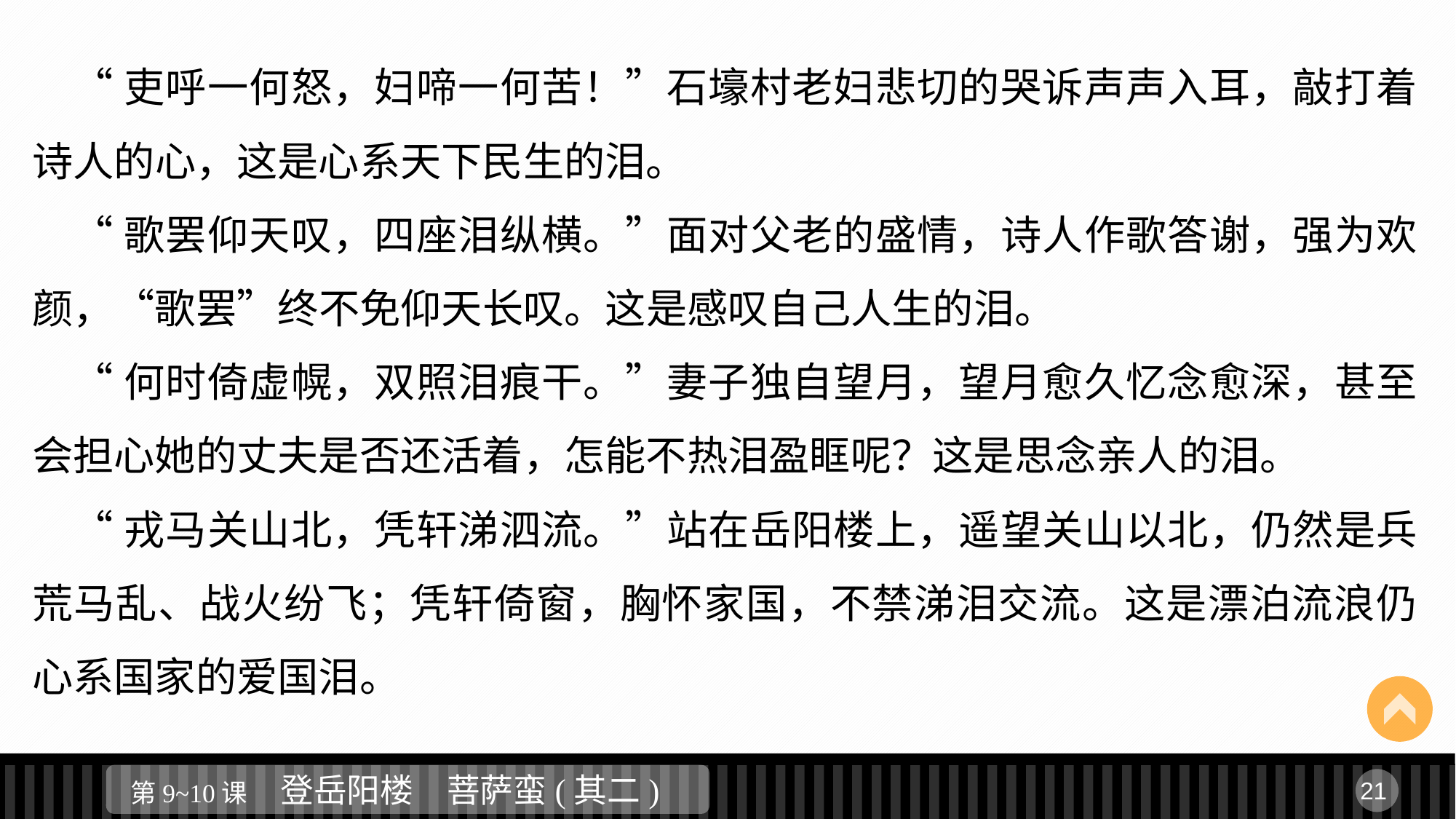

“吏呼一何怒，妇啼一何苦！”石壕村老妇悲切的哭诉声声入耳，敲打着诗人的心，这是心系天下民生的泪。
    “歌罢仰天叹，四座泪纵横。”面对父老的盛情，诗人作歌答谢，强为欢颜，“歌罢”终不免仰天长叹。这是感叹自己人生的泪。
    “何时倚虚幌，双照泪痕干。”妻子独自望月，望月愈久忆念愈深，甚至会担心她的丈夫是否还活着，怎能不热泪盈眶呢？这是思念亲人的泪。
    “戎马关山北，凭轩涕泗流。”站在岳阳楼上，遥望关山以北，仍然是兵荒马乱、战火纷飞；凭轩倚窗，胸怀家国，不禁涕泪交流。这是漂泊流浪仍心系国家的爱国泪。